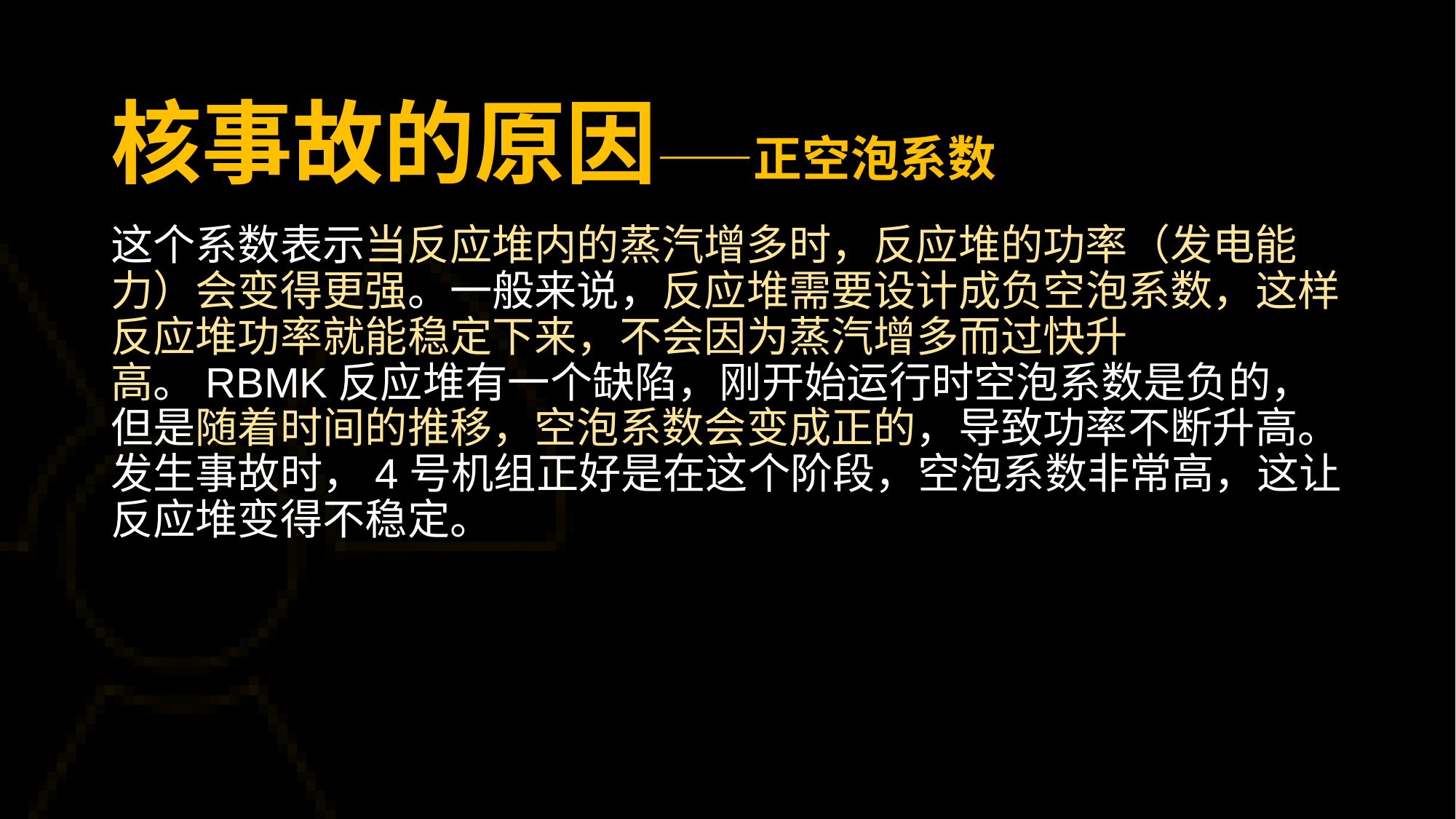

# 核事故的原因——正空泡系数
这个系数表示当反应堆内的蒸汽增多时，反应堆的功率（发电能力）会变得更强。一般来说，反应堆需要设计成负空泡系数，这样反应堆功率就能稳定下来，不会因为蒸汽增多而过快升高。RBMK反应堆有一个缺陷，刚开始运行时空泡系数是负的，但是随着时间的推移，空泡系数会变成正的，导致功率不断升高。发生事故时，4号机组正好是在这个阶段，空泡系数非常高，这让反应堆变得不稳定。